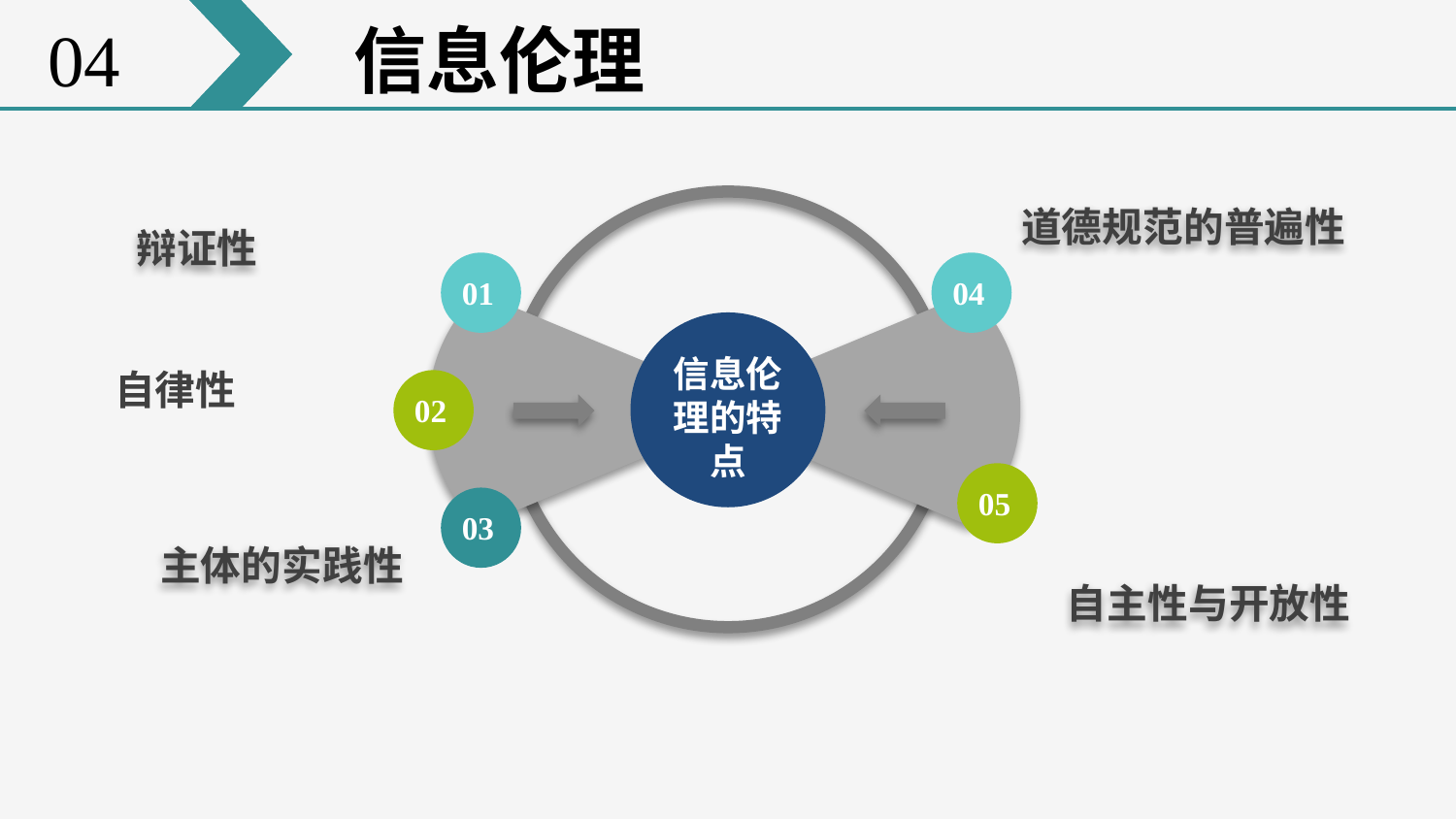

信息伦理
04

道德规范的普遍性
辩证性

01

04

信息伦理的特点
自律性

02

05

03

主体的实践性
自主性与开放性